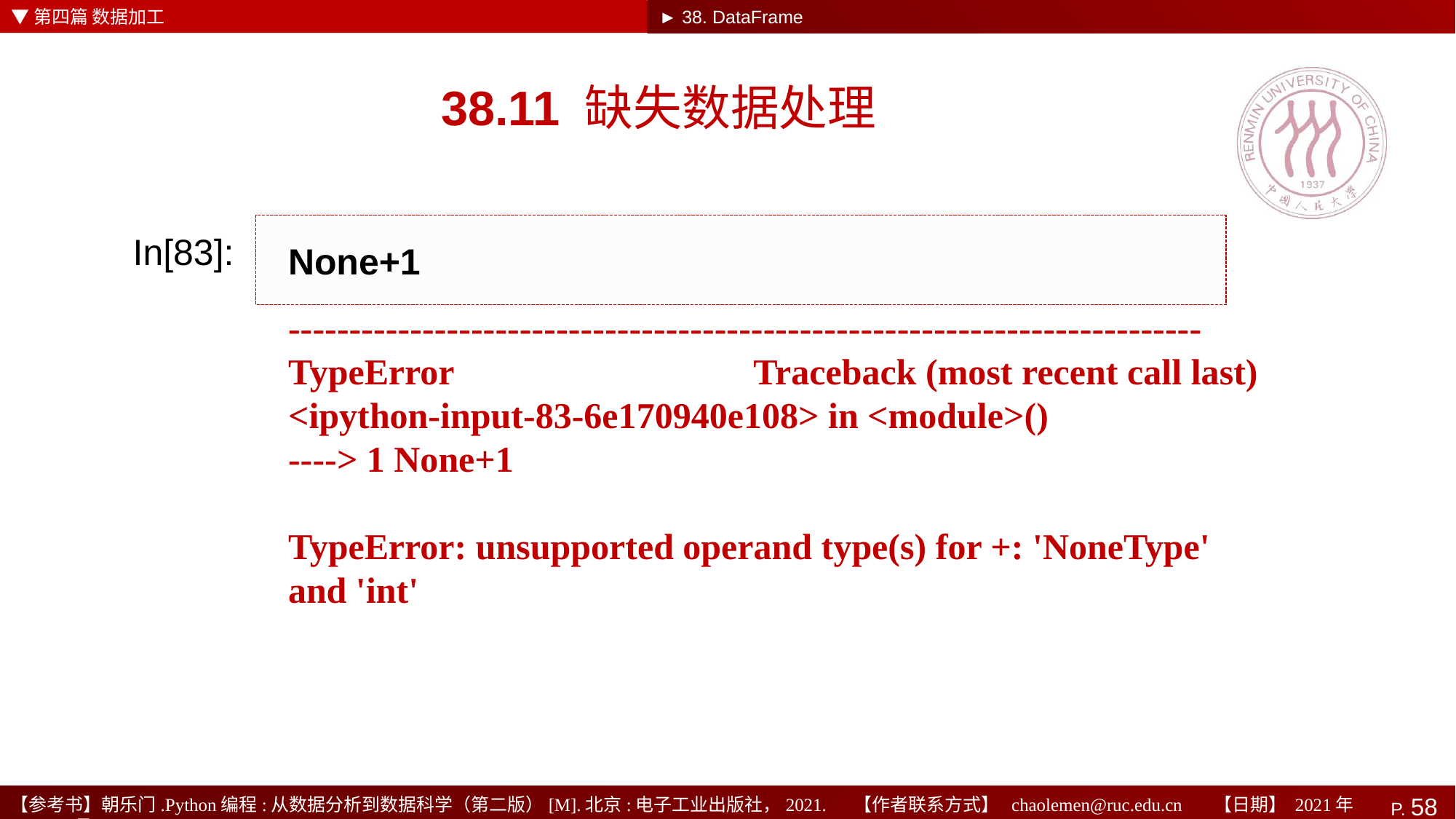

▼第四篇 数据加工
► 38. DataFrame
# 38.11 缺失数据处理
None+1
In[83]:
---------------------------------------------------------------------------
TypeError                                 Traceback (most recent call last)
<ipython-input-83-6e170940e108> in <module>()
----> 1 None+1

TypeError: unsupported operand type(s) for +: 'NoneType' and 'int'